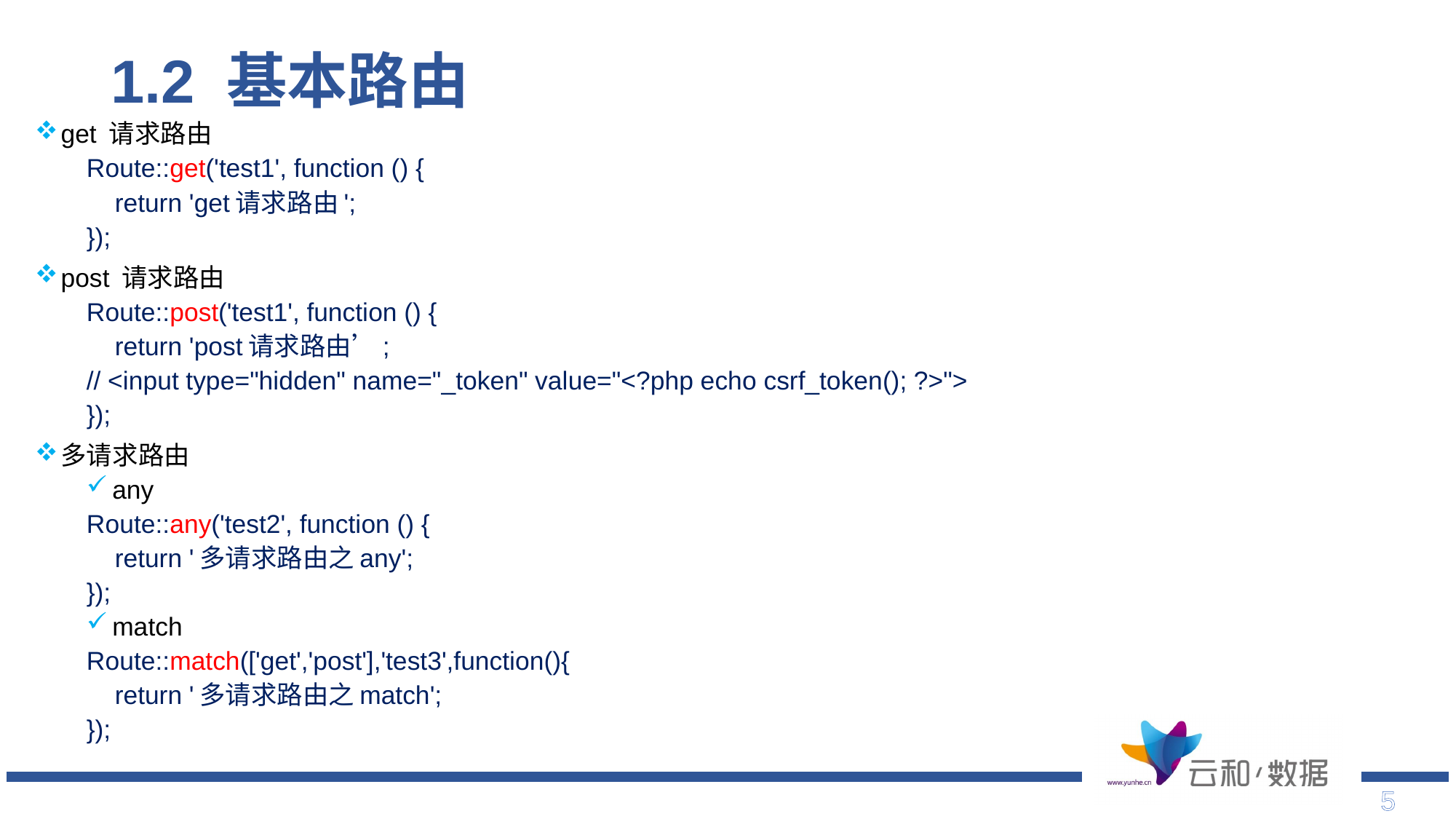

# 1.2 基本路由
get 请求路由
Route::get('test1', function () {
    return 'get请求路由';
});
post 请求路由
Route::post('test1', function () {
    return 'post请求路由’;
// <input type="hidden" name="_token" value="<?php echo csrf_token(); ?>">
});
多请求路由
any
Route::any('test2', function () {
    return '多请求路由之any';
});
match
Route::match(['get','post'],'test3',function(){
    return '多请求路由之match';
});